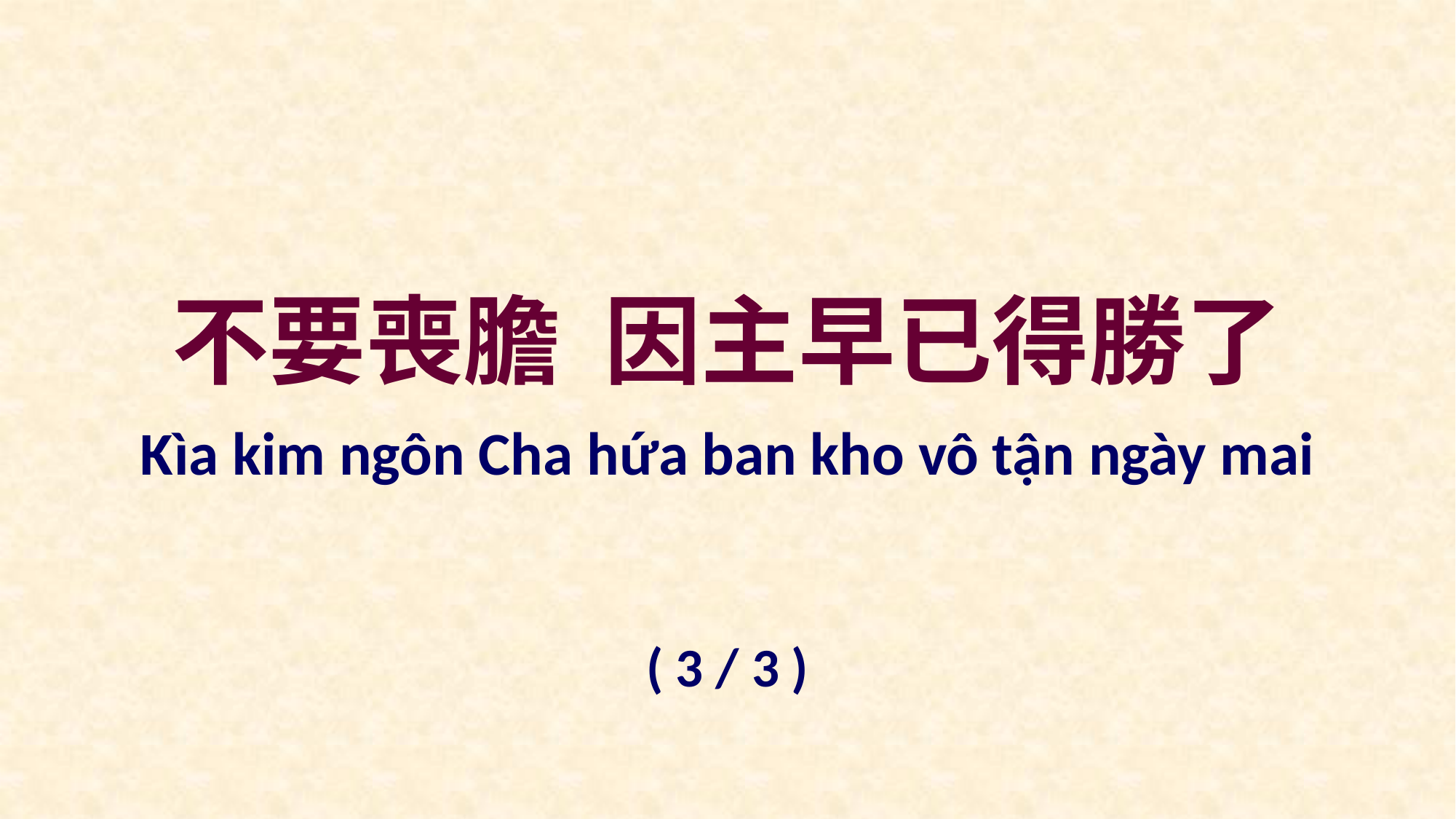

不要喪膽  因主早已得勝了
Kìa kim ngôn Cha hứa ban kho vô tận ngày mai
( 3 / 3 )